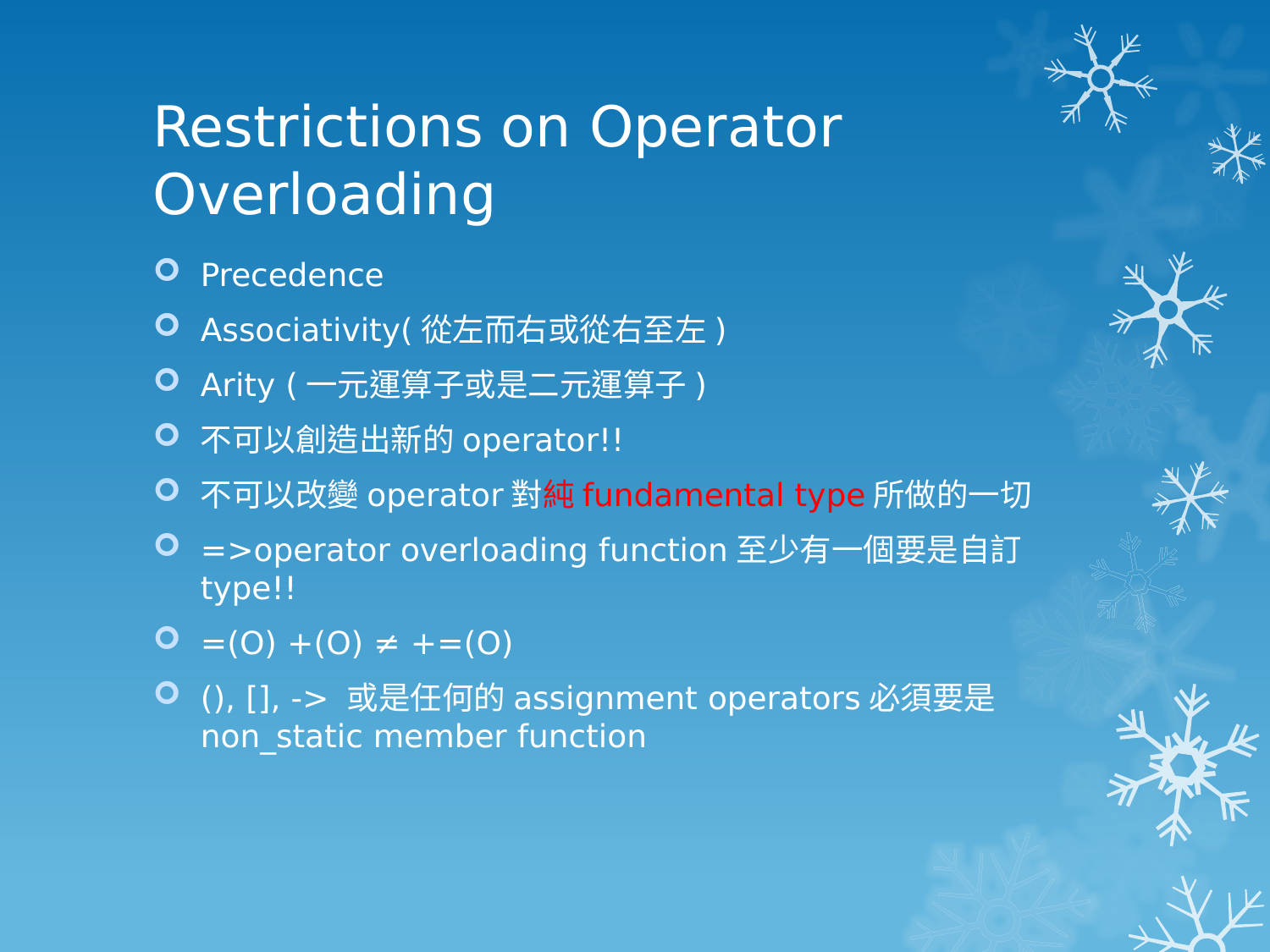

# Restrictions on Operator Overloading
Precedence
Associativity(從左而右或從右至左)
Arity (一元運算子或是二元運算子)
不可以創造出新的operator!!
不可以改變operator對純fundamental type所做的一切
=>operator overloading function至少有一個要是自訂type!!
=(O) +(O) ≠ +=(O)
(), [], -> 或是任何的assignment operators必須要是 non_static member function